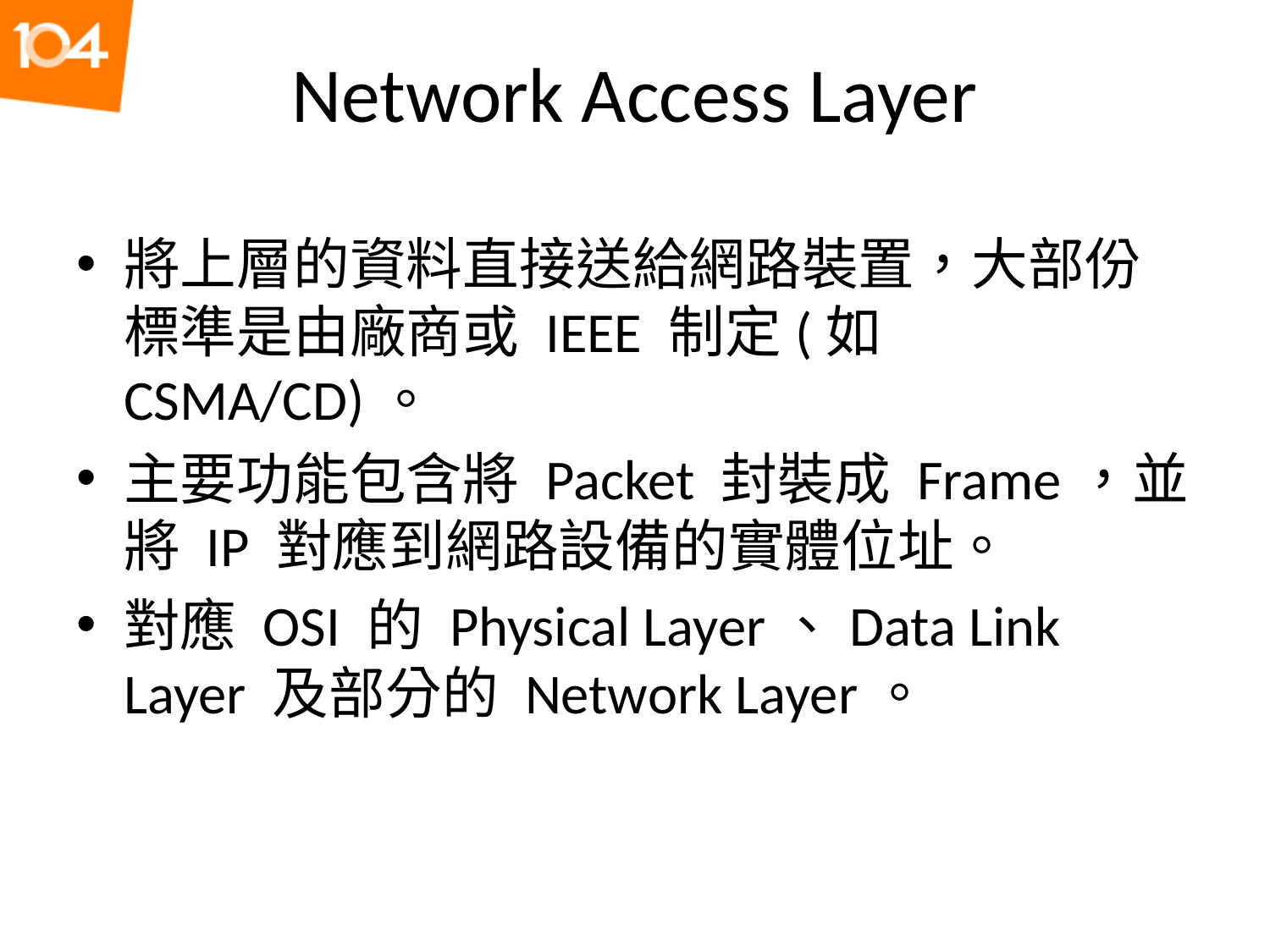

# Network Access Layer
將上層的資料直接送給網路裝置，大部份標準是由廠商或 IEEE 制定(如 CSMA/CD)。
主要功能包含將 Packet 封裝成 Frame，並將 IP 對應到網路設備的實體位址。
對應 OSI 的 Physical Layer、Data Link Layer 及部分的 Network Layer。